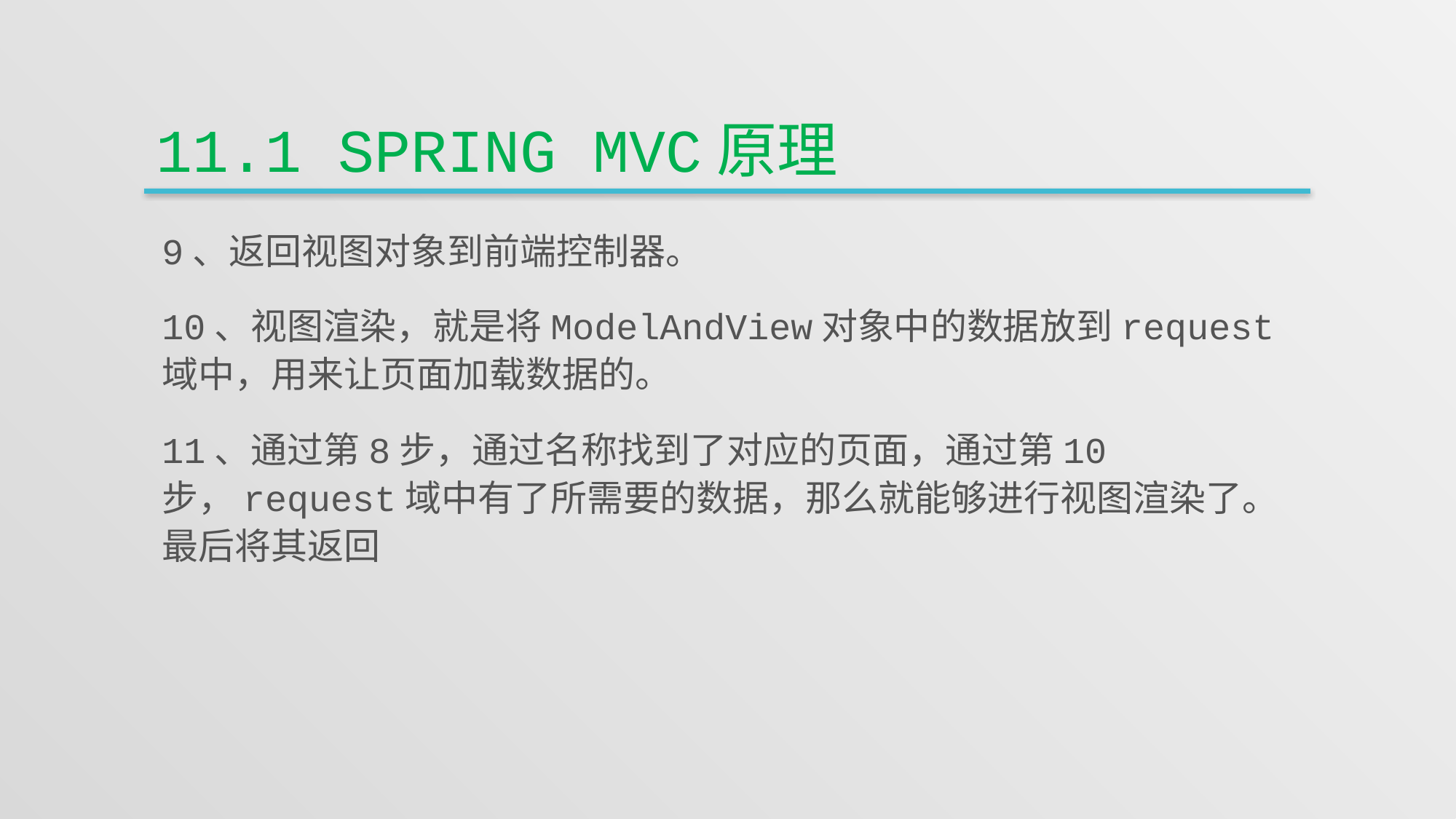

# 11.1 Spring MVC原理
9、返回视图对象到前端控制器。
10、视图渲染，就是将ModelAndView对象中的数据放到request域中，用来让页面加载数据的。
11、通过第8步，通过名称找到了对应的页面，通过第10步，request域中有了所需要的数据，那么就能够进行视图渲染了。最后将其返回